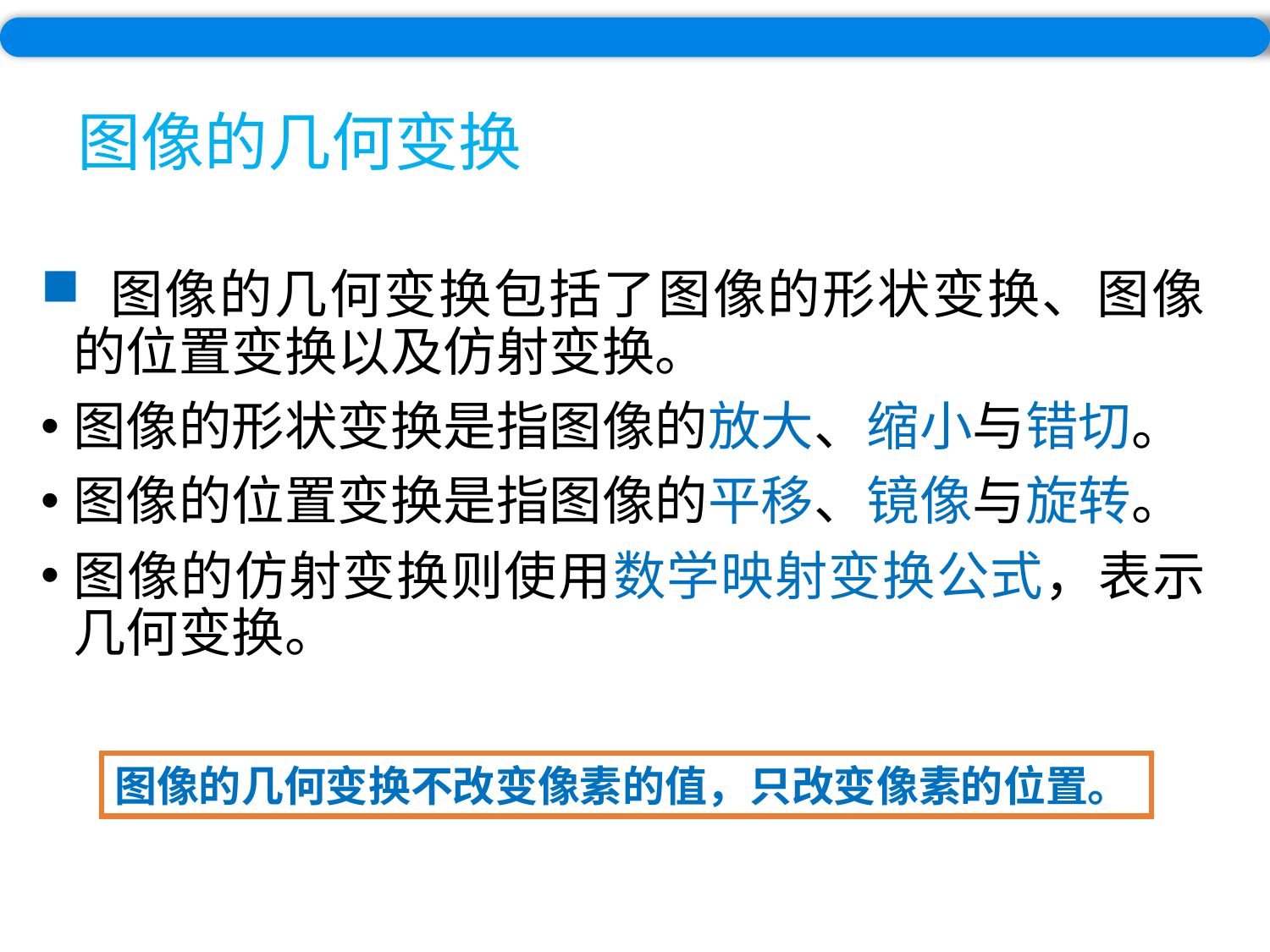

# 图像的几何变换
 图像的几何变换包括了图像的形状变换、图像的位置变换以及仿射变换。
图像的形状变换是指图像的放大、缩小与错切。
图像的位置变换是指图像的平移、镜像与旋转。
图像的仿射变换则使用数学映射变换公式，表示几何变换。
图像的几何变换不改变像素的值，只改变像素的位置。